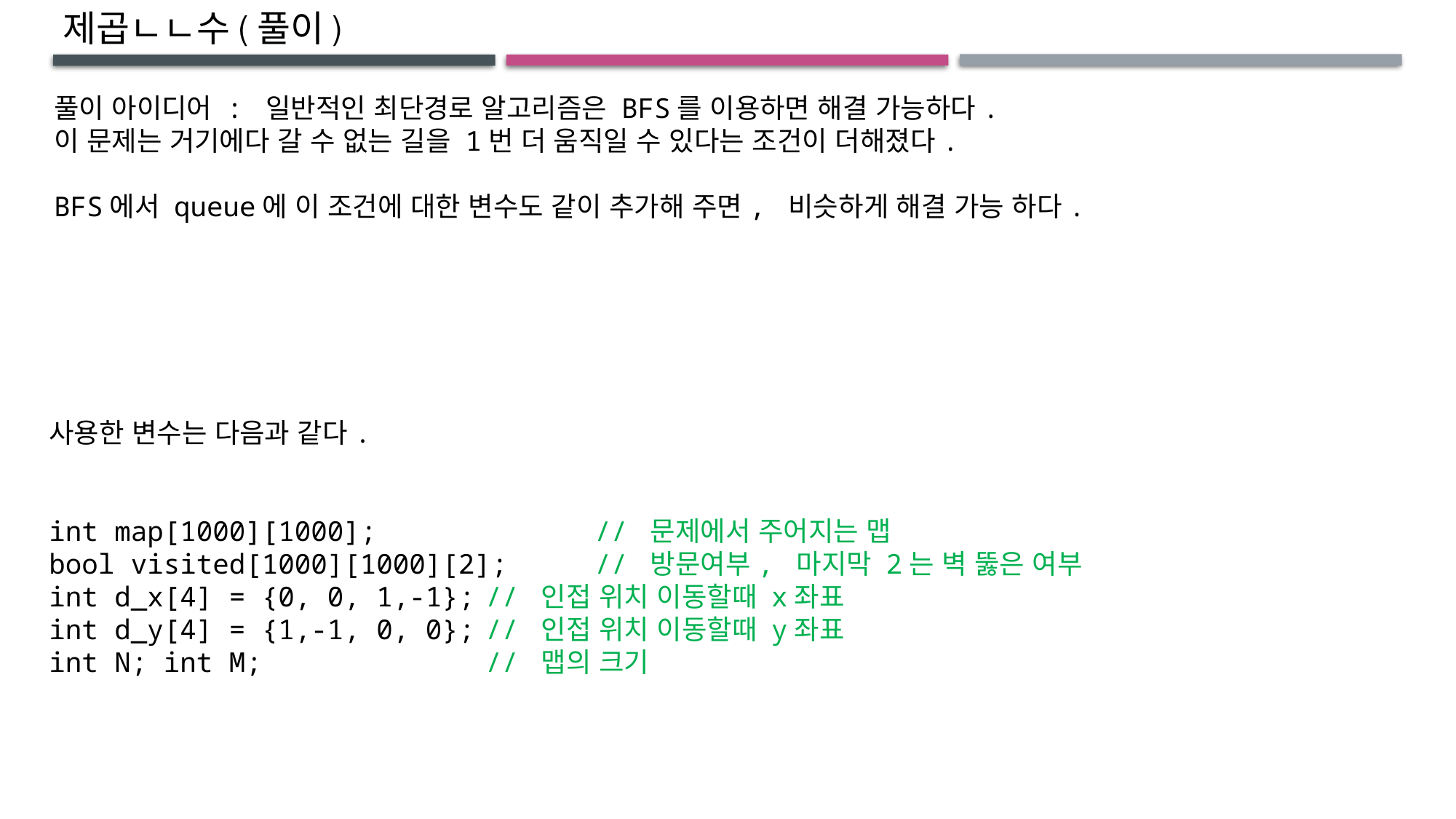

제곱ㄴㄴ수(풀이)
풀이 아이디어 : 일반적인 최단경로 알고리즘은 BFS를 이용하면 해결 가능하다.
이 문제는 거기에다 갈 수 없는 길을 1번 더 움직일 수 있다는 조건이 더해졌다.
BFS에서 queue에 이 조건에 대한 변수도 같이 추가해 주면, 비슷하게 해결 가능 하다.
사용한 변수는 다음과 같다.

int map[1000][1000];		// 문제에서 주어지는 맵
bool visited[1000][1000][2];	// 방문여부, 마지막 2는 벽 뚫은 여부
int d_x[4] = {0, 0, 1,-1};	// 인접 위치 이동할때 x좌표
int d_y[4] = {1,-1, 0, 0};	// 인접 위치 이동할때 y좌표
int N; int M;			// 맵의 크기